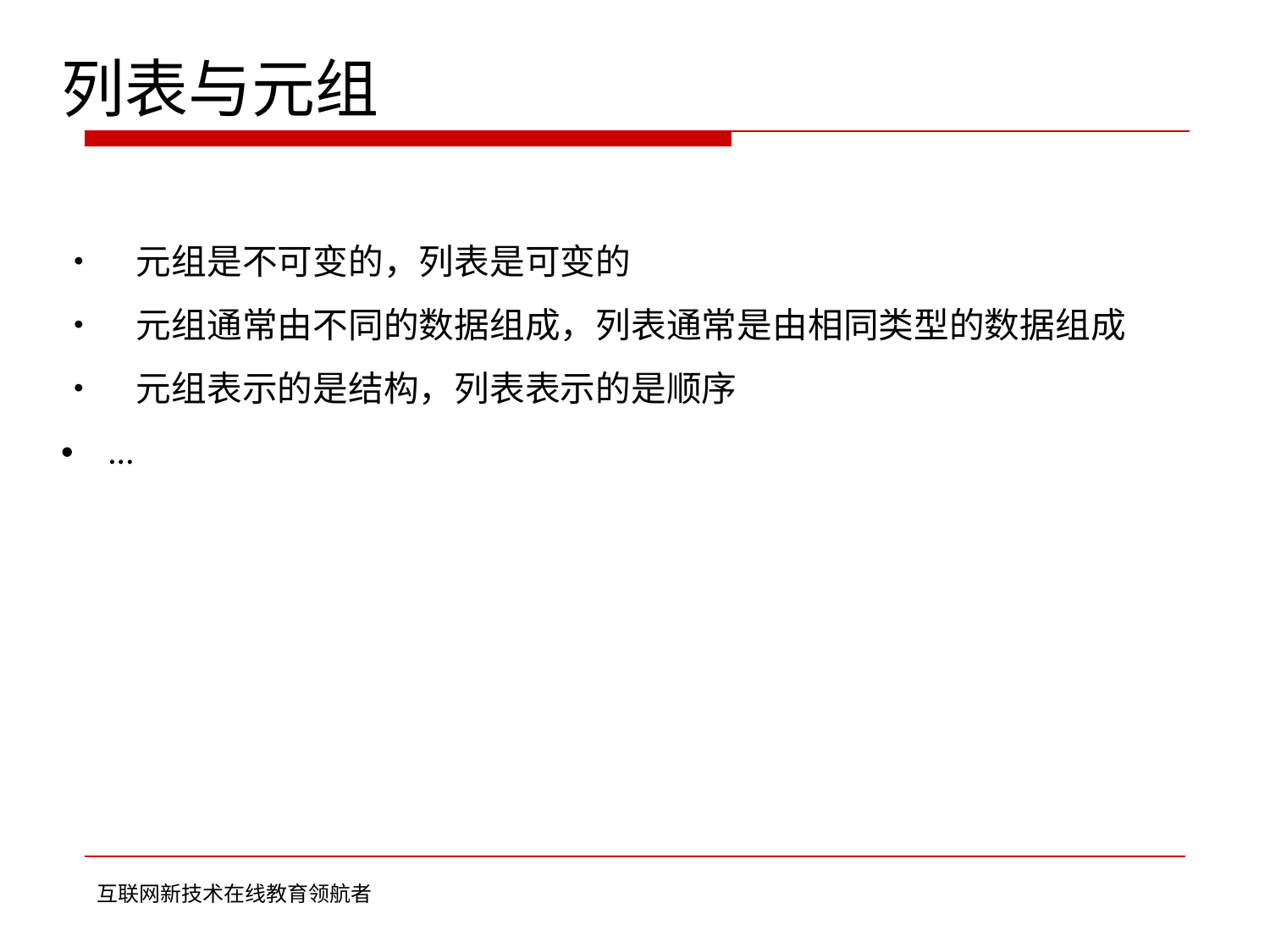

列表与元组

•    元组是不可变的，列表是可变的
•    元组通常由不同的数据组成，列表通常是由相同类型的数据组成
•    元组表示的是结构，列表表示的是顺序

•    …

互联网新技术在线教育领航者